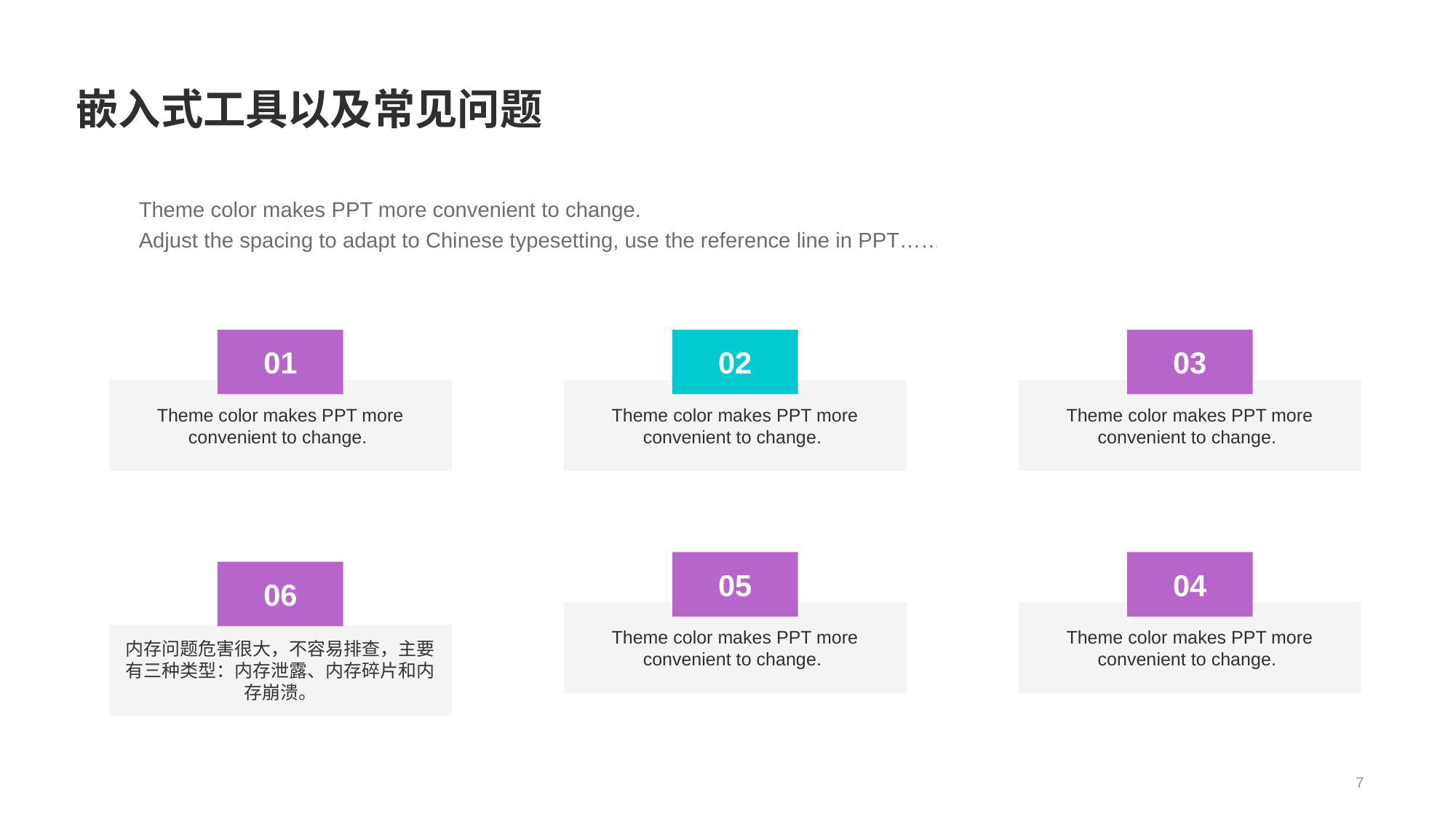

# 嵌入式工具以及常见问题
Theme color makes PPT more convenient to change.
Adjust the spacing to adapt to Chinese typesetting, use the reference line in PPT……
01
02
03
Theme color makes PPT more convenient to change.
Theme color makes PPT more convenient to change.
Theme color makes PPT more convenient to change.
05
04
06
Theme color makes PPT more convenient to change.
Theme color makes PPT more convenient to change.
内存问题危害很大，不容易排查，主要有三种类型：内存泄露、内存碎片和内存崩溃。
7